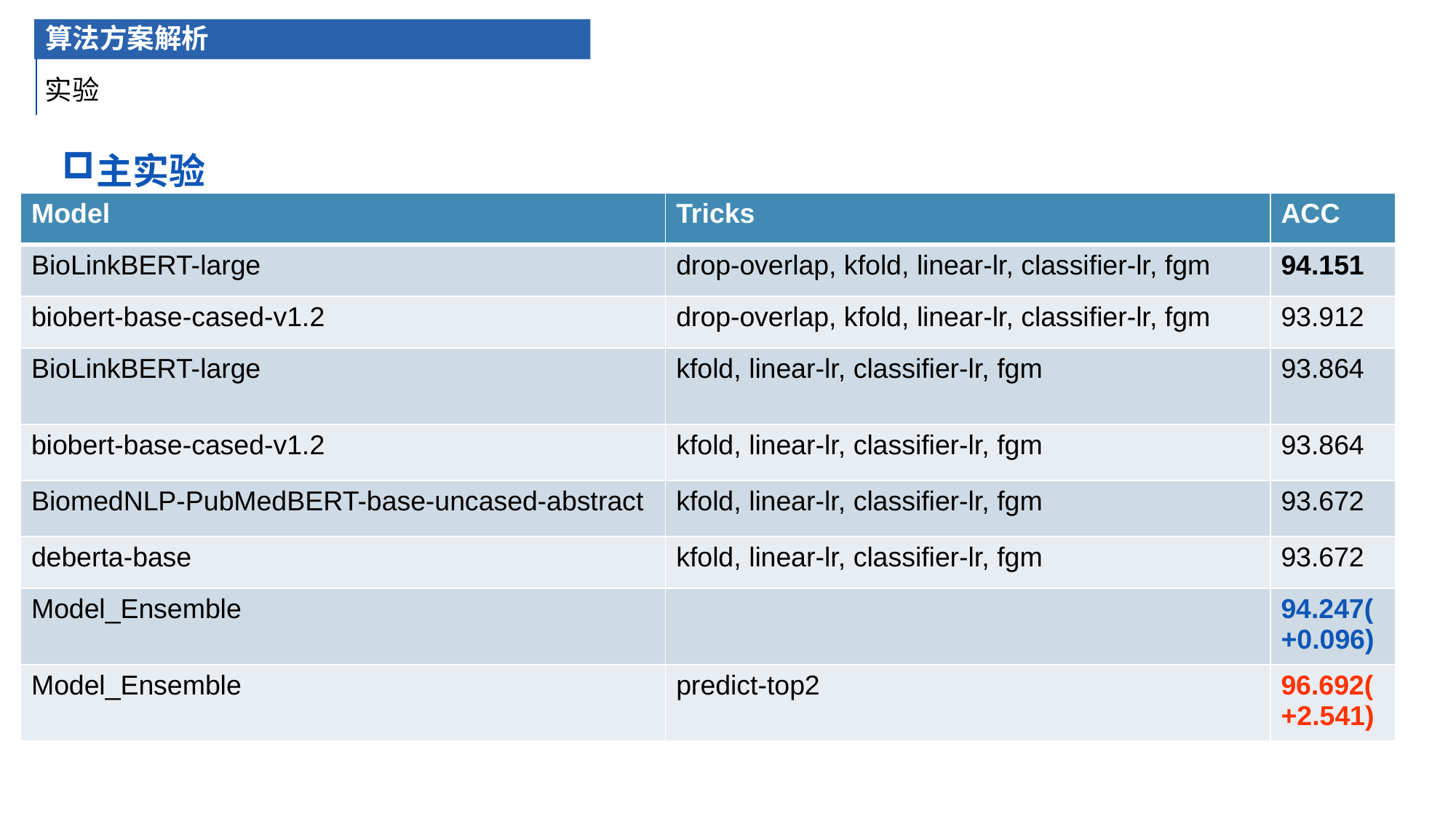

算法方案解析
实验
主实验

| Model | Tricks | ACC |
| --- | --- | --- |
| BioLinkBERT-large | drop-overlap, kfold, linear-lr, classifier-lr, fgm | 94.151 |
| biobert-base-cased-v1.2 | drop-overlap, kfold, linear-lr, classifier-lr, fgm | 93.912 |
| BioLinkBERT-large | kfold, linear-lr, classifier-lr, fgm | 93.864 |
| biobert-base-cased-v1.2 | kfold, linear-lr, classifier-lr, fgm | 93.864 |
| BiomedNLP-PubMedBERT-base-uncased-abstract | kfold, linear-lr, classifier-lr, fgm | 93.672 |
| deberta-base | kfold, linear-lr, classifier-lr, fgm | 93.672 |
| Model\_Ensemble |  | 94.247(+0.096) |
| Model\_Ensemble | predict-top2 | 96.692(+2.541) |